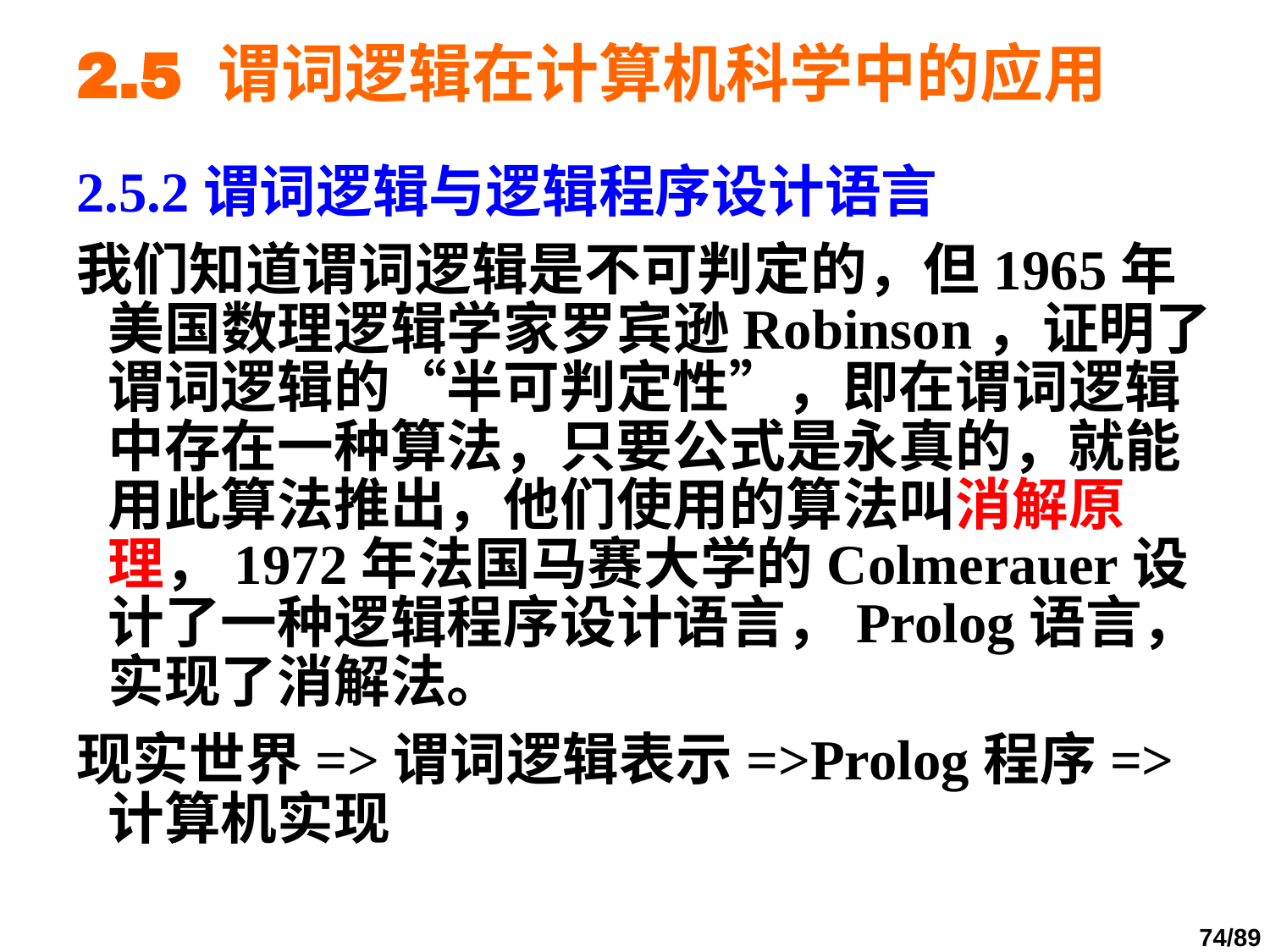

# 2.5 谓词逻辑在计算机科学中的应用
2.5.2谓词逻辑与逻辑程序设计语言
我们知道谓词逻辑是不可判定的，但1965年美国数理逻辑学家罗宾逊Robinson，证明了谓词逻辑的“半可判定性”，即在谓词逻辑中存在一种算法，只要公式是永真的，就能用此算法推出，他们使用的算法叫消解原理，1972年法国马赛大学的Colmerauer设计了一种逻辑程序设计语言，Prolog语言，实现了消解法。
现实世界=>谓词逻辑表示=>Prolog程序=>计算机实现